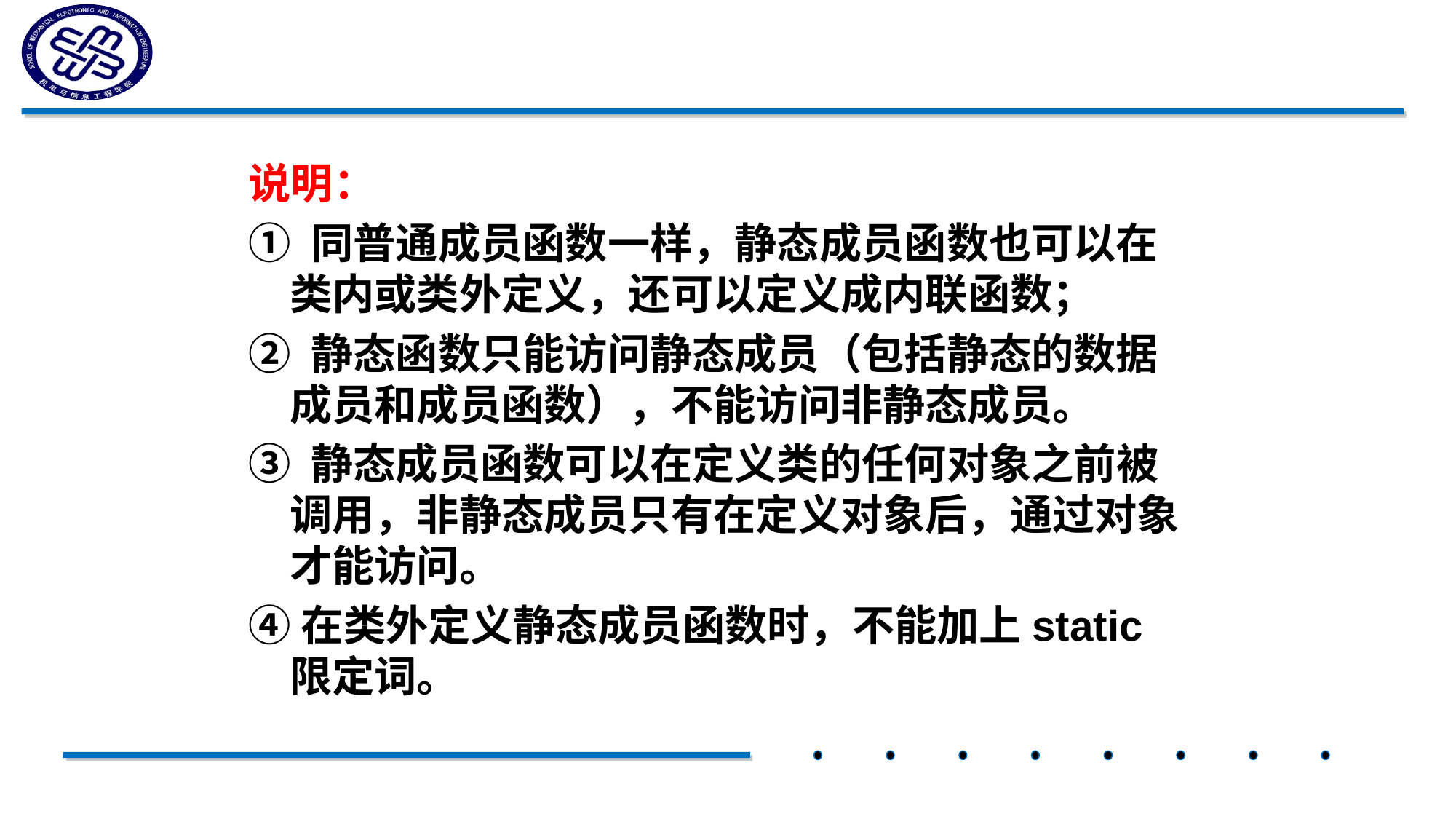

说明：
① 同普通成员函数一样，静态成员函数也可以在类内或类外定义，还可以定义成内联函数；
② 静态函数只能访问静态成员（包括静态的数据成员和成员函数），不能访问非静态成员。
③ 静态成员函数可以在定义类的任何对象之前被调用，非静态成员只有在定义对象后，通过对象才能访问。
④在类外定义静态成员函数时，不能加上static限定词。